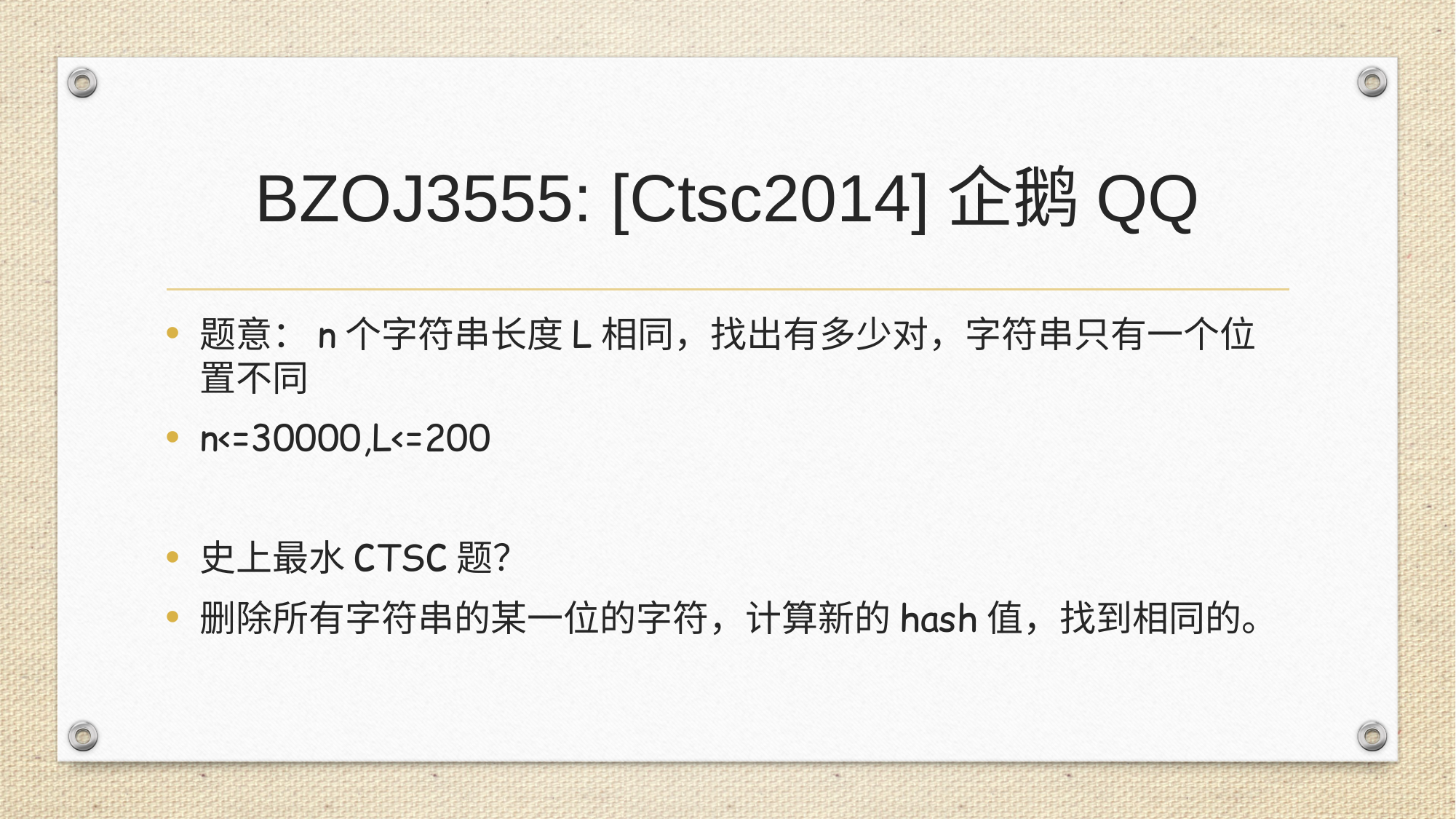

# BZOJ3555: [Ctsc2014]企鹅QQ
题意：n个字符串长度L相同，找出有多少对，字符串只有一个位置不同
n<=30000,L<=200

史上最水CTSC题？
删除所有字符串的某一位的字符，计算新的hash值，找到相同的。